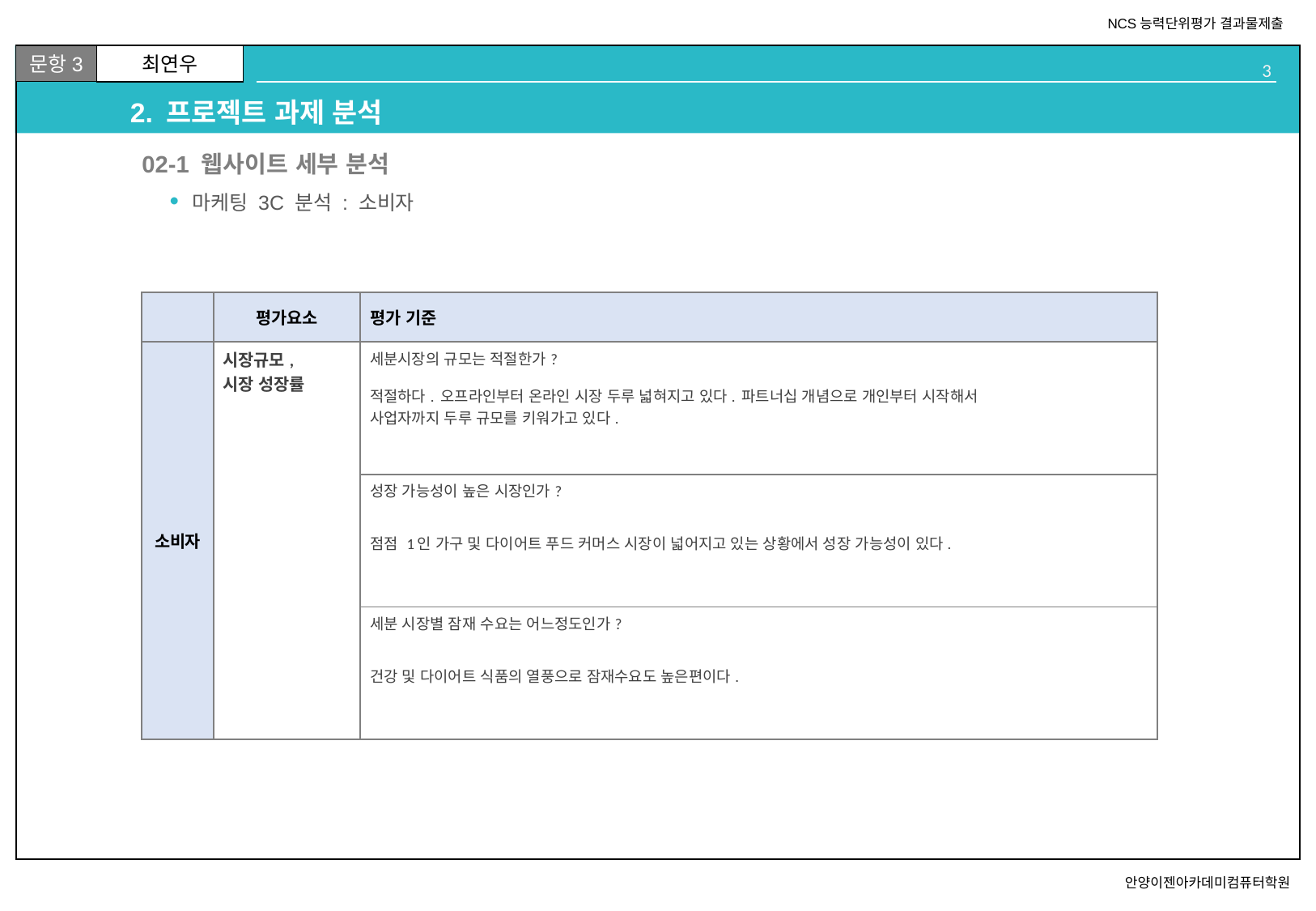

# 2. 프로젝트 과제 분석
02
02-1 웹사이트 세부 분석
마케팅 3C 분석 : 소비자

|  | 평가요소 | 평가 기준 |
| --- | --- | --- |
| 소비자 | 시장규모, 시장 성장률 | 세분시장의 규모는 적절한가? 적절하다. 오프라인부터 온라인 시장 두루 넓혀지고 있다. 파트너십 개념으로 개인부터 시작해서 사업자까지 두루 규모를 키워가고 있다. |
|  |  | 성장 가능성이 높은 시장인가? 점점 1인 가구 및 다이어트 푸드 커머스 시장이 넓어지고 있는 상황에서 성장 가능성이 있다. |
|  |  | 세분 시장별 잠재 수요는 어느정도인가? 건강 및 다이어트 식품의 열풍으로 잠재수요도 높은편이다. |